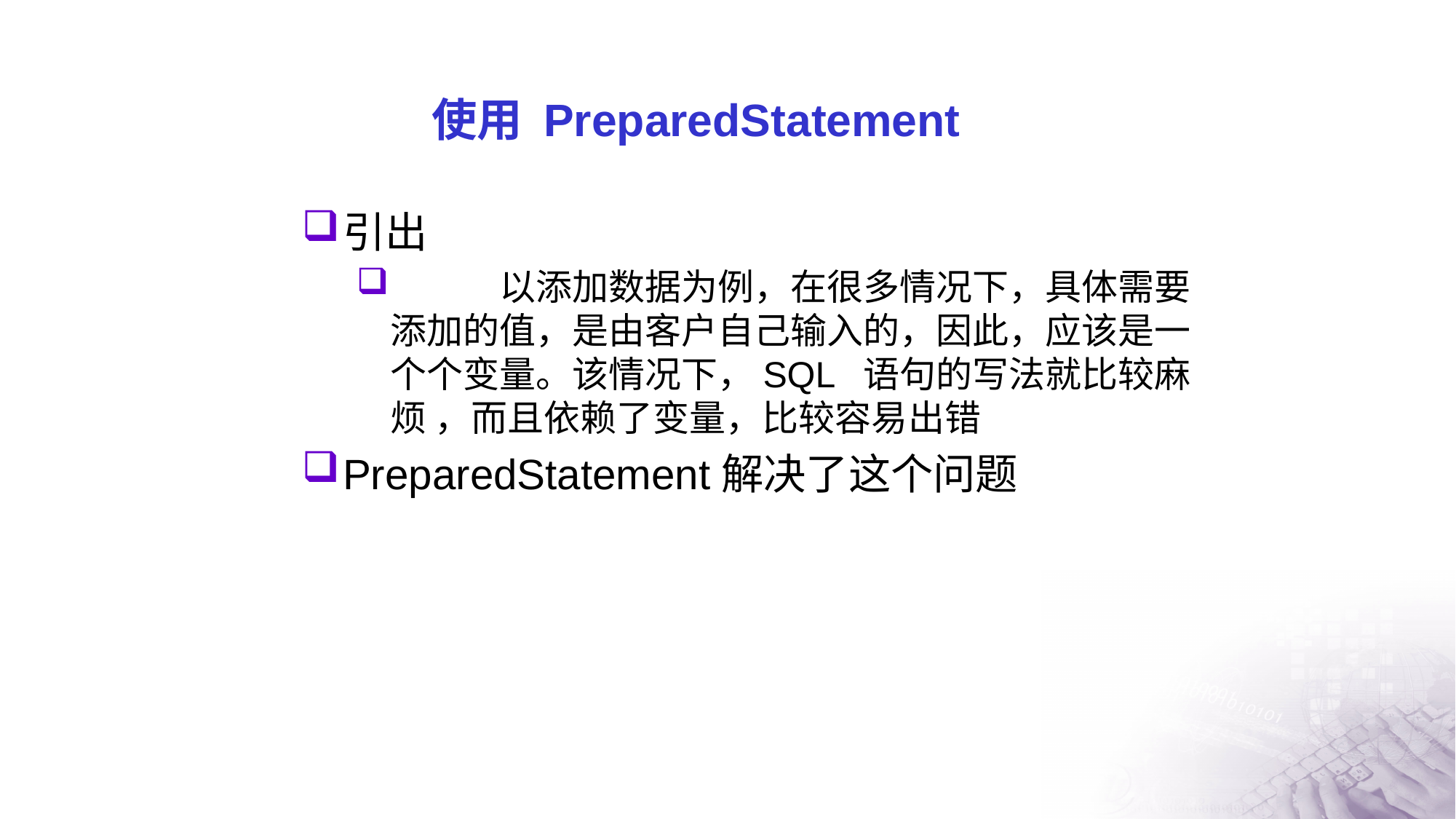

# 使用 PreparedStatement
引出
 	以添加数据为例，在很多情况下，具体需要添加的值，是由客户自己输入的，因此，应该是一个个变量。该情况下，SQL  语句的写法就比较麻烦 ，而且依赖了变量，比较容易出错
PreparedStatement解决了这个问题